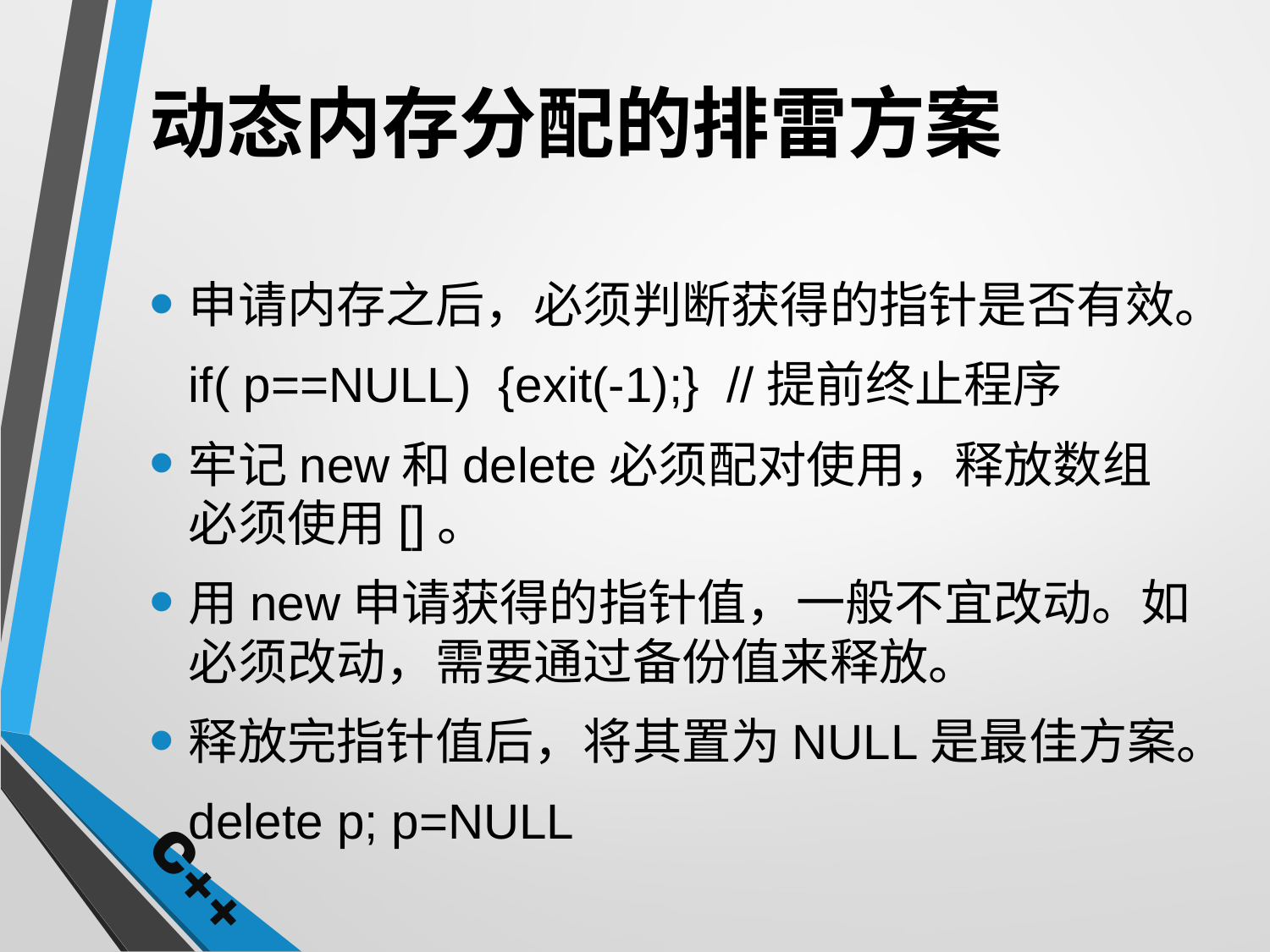

# 动态内存分配的排雷方案
申请内存之后，必须判断获得的指针是否有效。
	if( p==NULL)  {exit(-1);}  //提前终止程序
牢记new和delete必须配对使用，释放数组必须使用[]。
用new申请获得的指针值，一般不宜改动。如必须改动，需要通过备份值来释放。
释放完指针值后，将其置为NULL是最佳方案。
	delete p; p=NULL